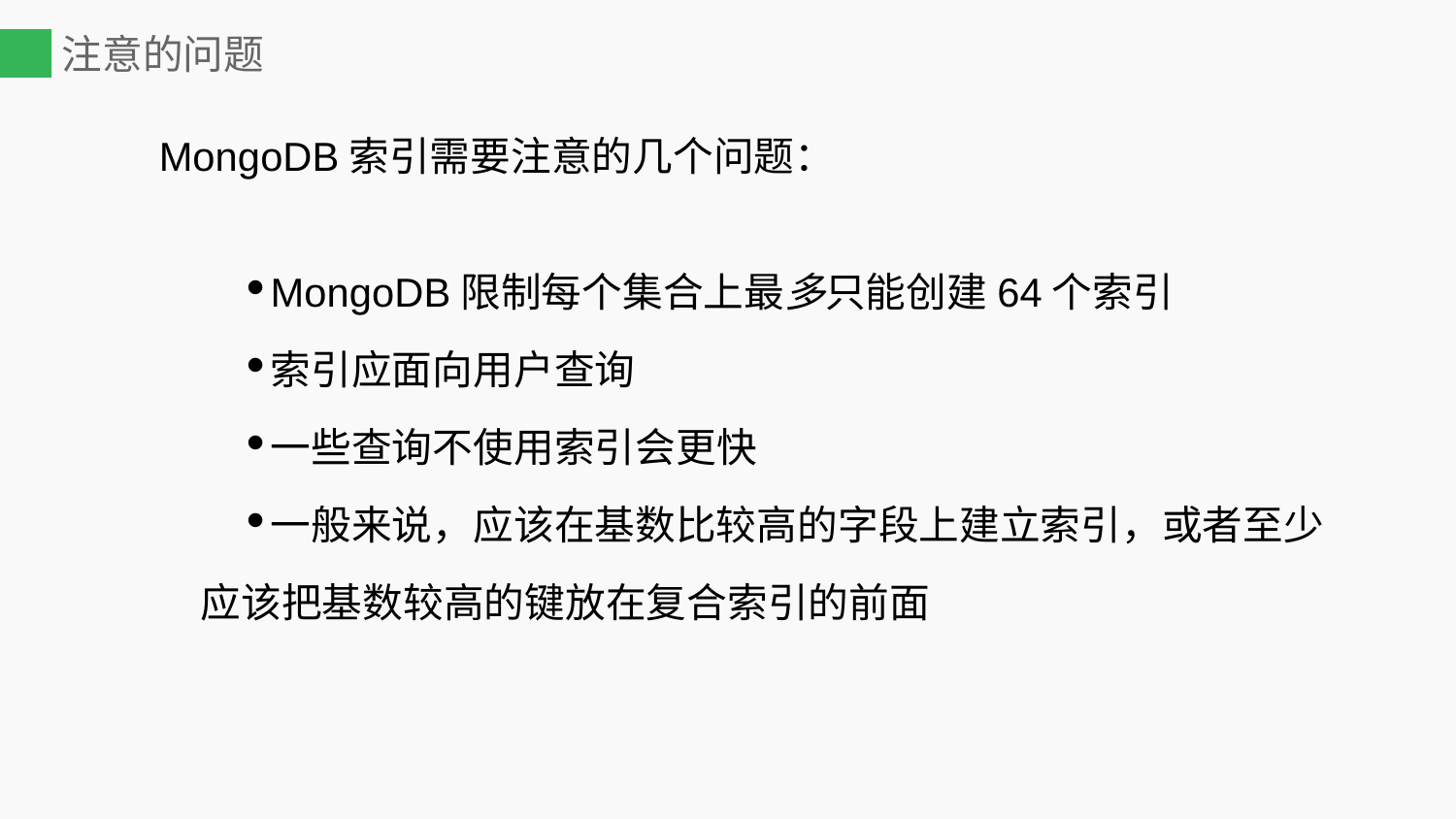

# 注意的问题
MongoDB索引需要注意的几个问题：
MongoDB限制每个集合上最多只能创建64个索引
索引应面向用户查询
一些查询不使用索引会更快
一般来说，应该在基数比较高的字段上建立索引，或者至少应该把基数较高的键放在复合索引的前面